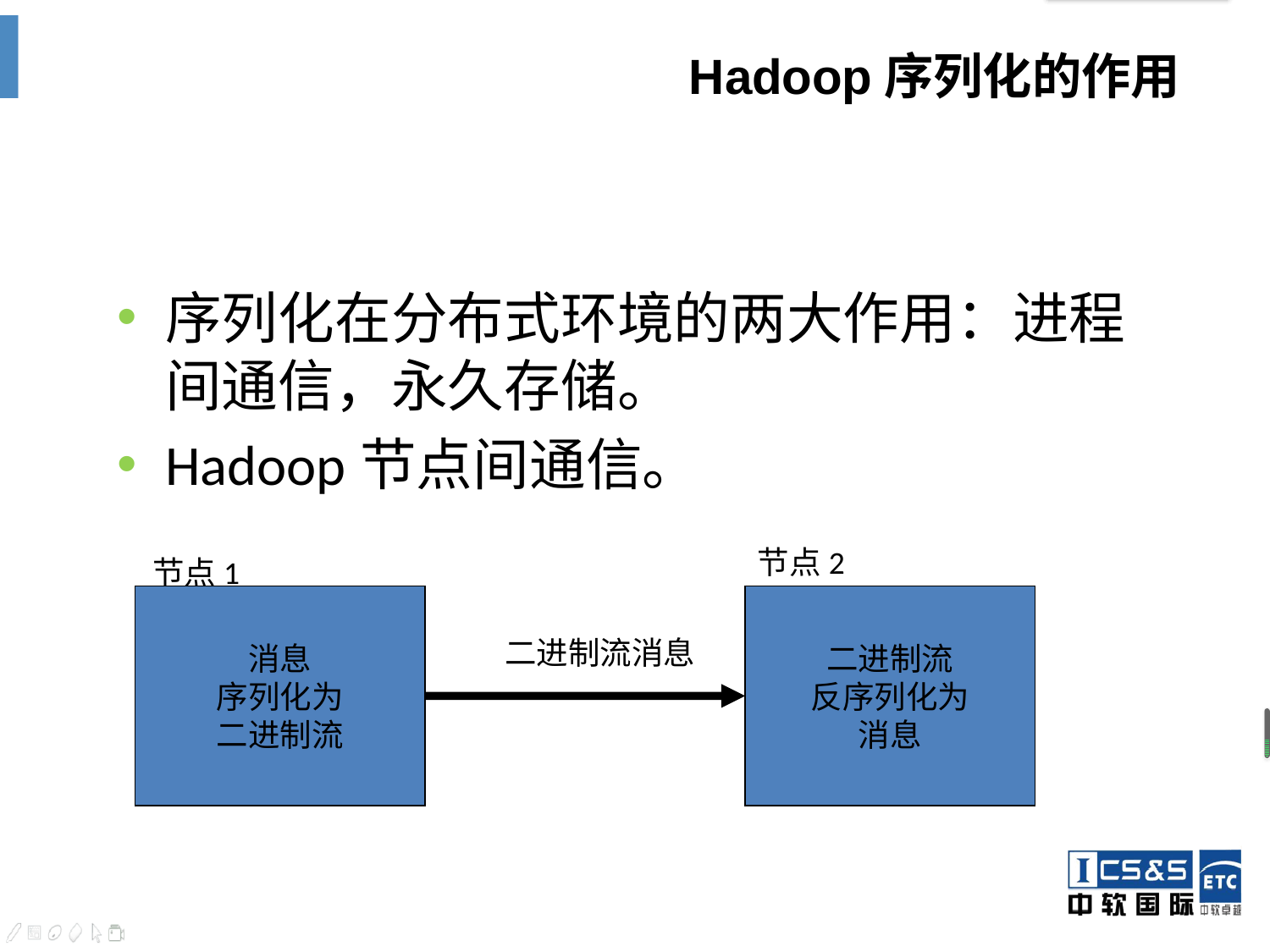

# Hadoop序列化的作用
序列化在分布式环境的两大作用：进程间通信，永久存储。
Hadoop节点间通信。
节点2
二进制流
反序列化为
消息
节点1
消息
序列化为
二进制流
二进制流消息